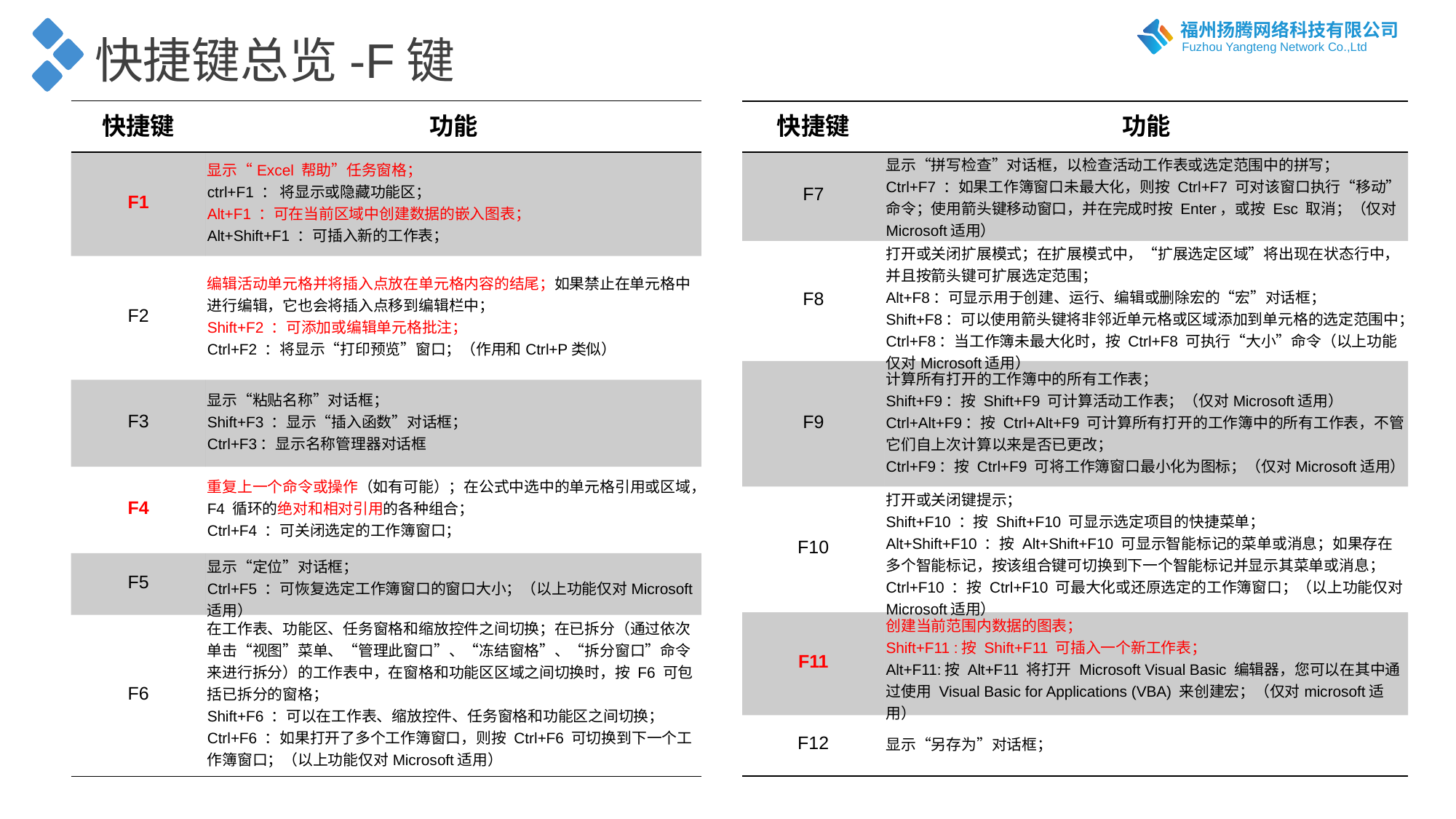

快捷键总览-F键

| 快捷键 | 功能 |
| --- | --- |
| F1 | 显示“Excel 帮助”任务窗格； ctrl+F1 ： 将显示或隐藏功能区； Alt+F1 ：可在当前区域中创建数据的嵌入图表； Alt+Shift+F1 ：可插入新的工作表； |
| F2 | 编辑活动单元格并将插入点放在单元格内容的结尾；如果禁止在单元格中进行编辑，它也会将插入点移到编辑栏中； Shift+F2 ：可添加或编辑单元格批注； Ctrl+F2 ：将显示“打印预览”窗口；（作用和Ctrl+P类似） |
| F3 | 显示“粘贴名称”对话框； Shift+F3 ：显示“插入函数”对话框； Ctrl+F3：显示名称管理器对话框 |
| F4 | 重复上一个命令或操作（如有可能）；在公式中选中的单元格引用或区域，F4 循环的绝对和相对引用的各种组合； Ctrl+F4 ：可关闭选定的工作簿窗口； |
| F5 | 显示“定位”对话框； Ctrl+F5 ：可恢复选定工作簿窗口的窗口大小；（以上功能仅对Microsoft适用） |
| F6 | 在工作表、功能区、任务窗格和缩放控件之间切换；在已拆分（通过依次单击“视图”菜单、“管理此窗口”、“冻结窗格”、“拆分窗口”命令来进行拆分）的工作表中，在窗格和功能区区域之间切换时，按 F6 可包括已拆分的窗格； Shift+F6 ：可以在工作表、缩放控件、任务窗格和功能区之间切换； Ctrl+F6 ：如果打开了多个工作簿窗口，则按 Ctrl+F6 可切换到下一个工作簿窗口；（以上功能仅对Microsoft适用） |
| 快捷键 | 功能 |
| --- | --- |
| F7 | 显示“拼写检查”对话框，以检查活动工作表或选定范围中的拼写； Ctrl+F7 ：如果工作簿窗口未最大化，则按 Ctrl+F7 可对该窗口执行“移动”命令；使用箭头键移动窗口，并在完成时按 Enter，或按 Esc 取消；（仅对Microsoft适用） |
| F8 | 打开或关闭扩展模式；在扩展模式中，“扩展选定区域”将出现在状态行中，并且按箭头键可扩展选定范围； Alt+F8：可显示用于创建、运行、编辑或删除宏的“宏”对话框； Shift+F8：可以使用箭头键将非邻近单元格或区域添加到单元格的选定范围中； Ctrl+F8：当工作簿未最大化时，按 Ctrl+F8 可执行“大小”命令（以上功能仅对Microsoft适用） |
| F9 | 计算所有打开的工作簿中的所有工作表； Shift+F9：按 Shift+F9 可计算活动工作表；（仅对Microsoft适用） Ctrl+Alt+F9：按 Ctrl+Alt+F9 可计算所有打开的工作簿中的所有工作表，不管它们自上次计算以来是否已更改； Ctrl+F9：按 Ctrl+F9 可将工作簿窗口最小化为图标；（仅对Microsoft适用） |
| F10 | 打开或关闭键提示； Shift+F10 ：按 Shift+F10 可显示选定项目的快捷菜单； Alt+Shift+F10 ：按 Alt+Shift+F10 可显示智能标记的菜单或消息；如果存在多个智能标记，按该组合键可切换到下一个智能标记并显示其菜单或消息； Ctrl+F10 ：按 Ctrl+F10 可最大化或还原选定的工作簿窗口；（以上功能仅对Microsoft适用） |
| F11 | 创建当前范围内数据的图表； Shift+F11 :按 Shift+F11 可插入一个新工作表； Alt+F11:按 Alt+F11 将打开 Microsoft Visual Basic 编辑器，您可以在其中通过使用 Visual Basic for Applications (VBA) 来创建宏；（仅对microsoft适用） |
| F12 | 显示“另存为”对话框； |